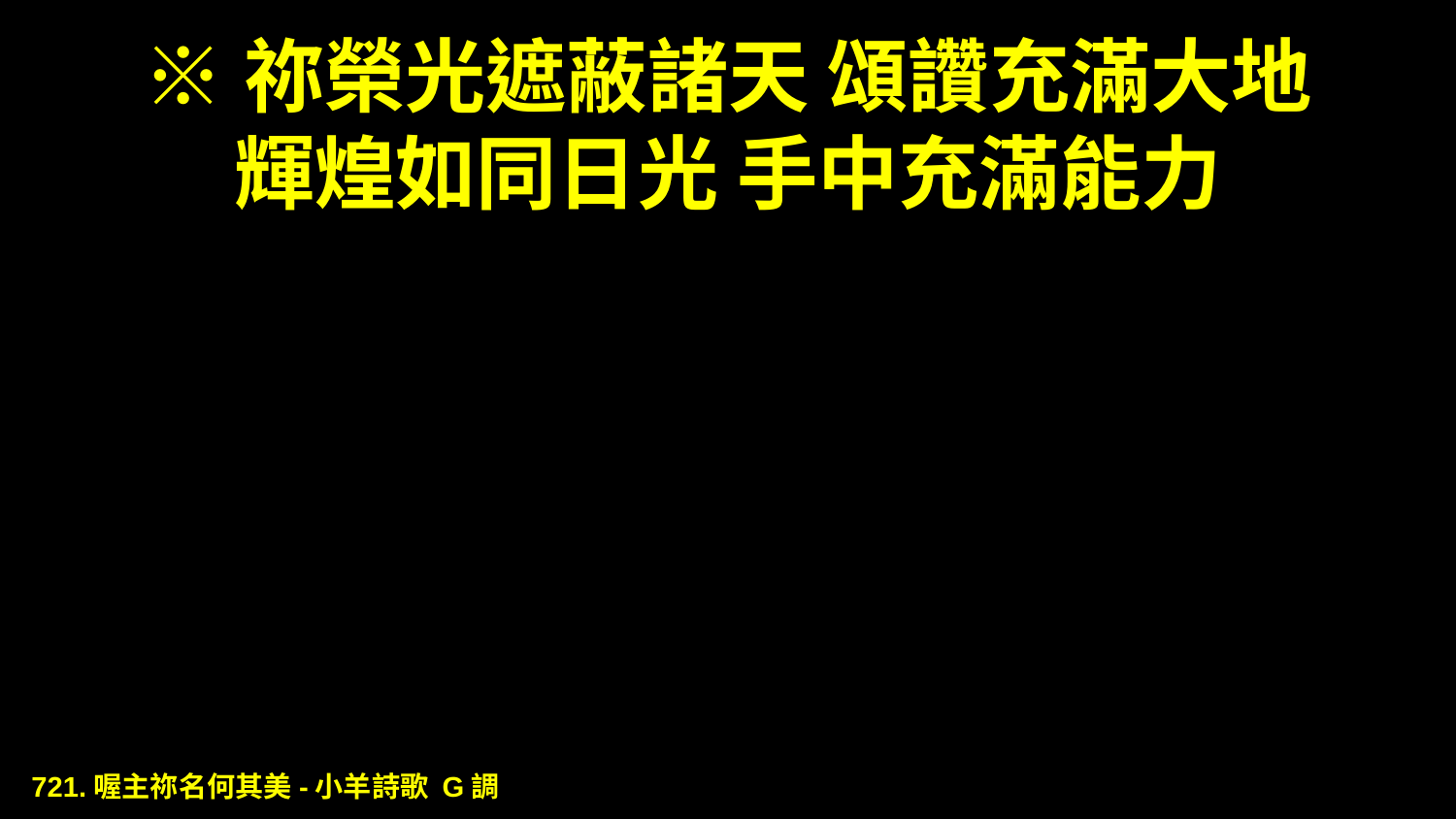

# ※祢榮光遮蔽諸天 頌讚充滿大地 輝煌如同日光 手中充滿能力
721.喔主祢名何其美-小羊詩歌 G調